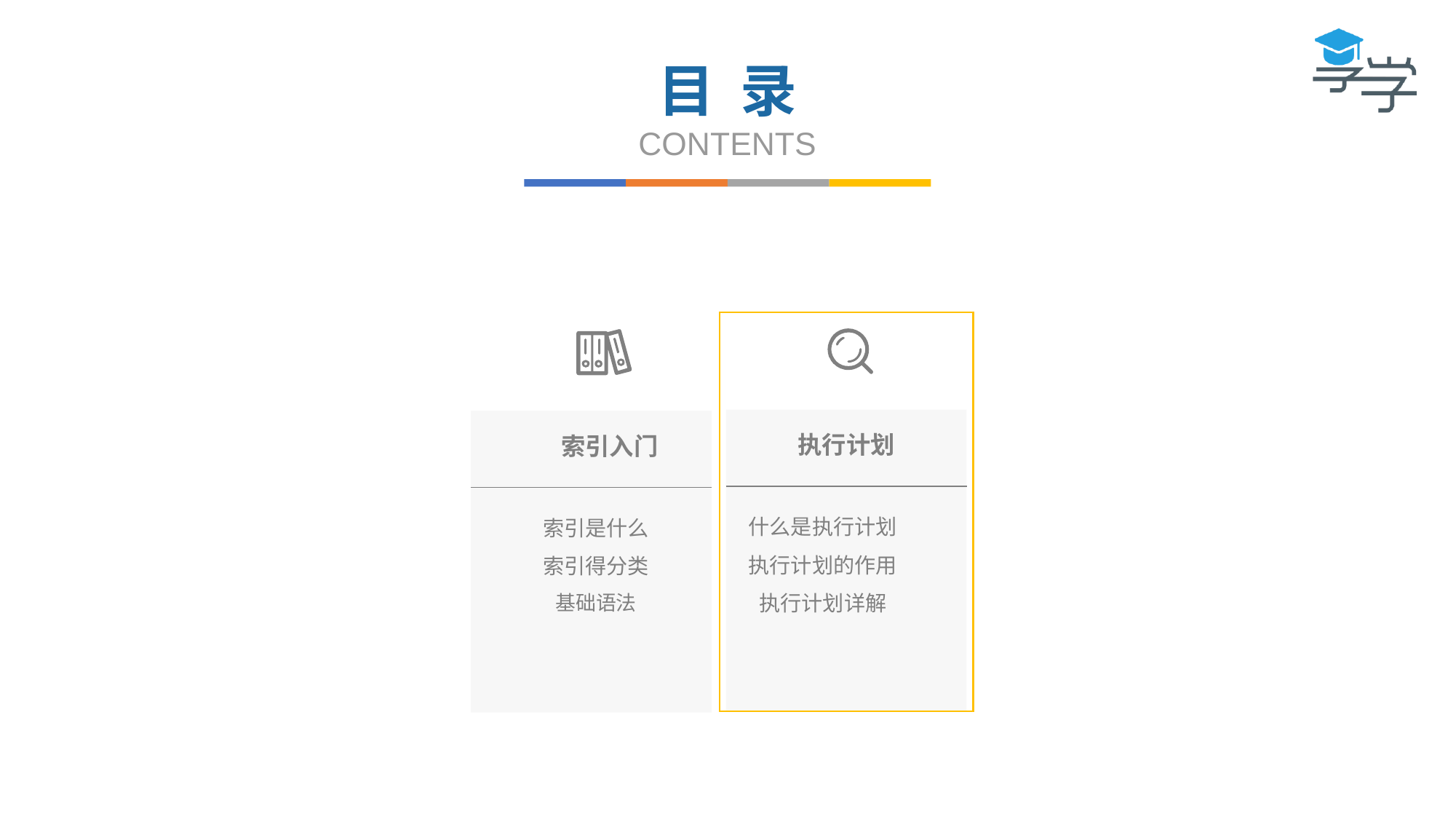

目  录
CONTENTS

执行计划
索引入门
什么是执行计划
执行计划的作用
执行计划详解

索引是什么
索引得分类
基础语法